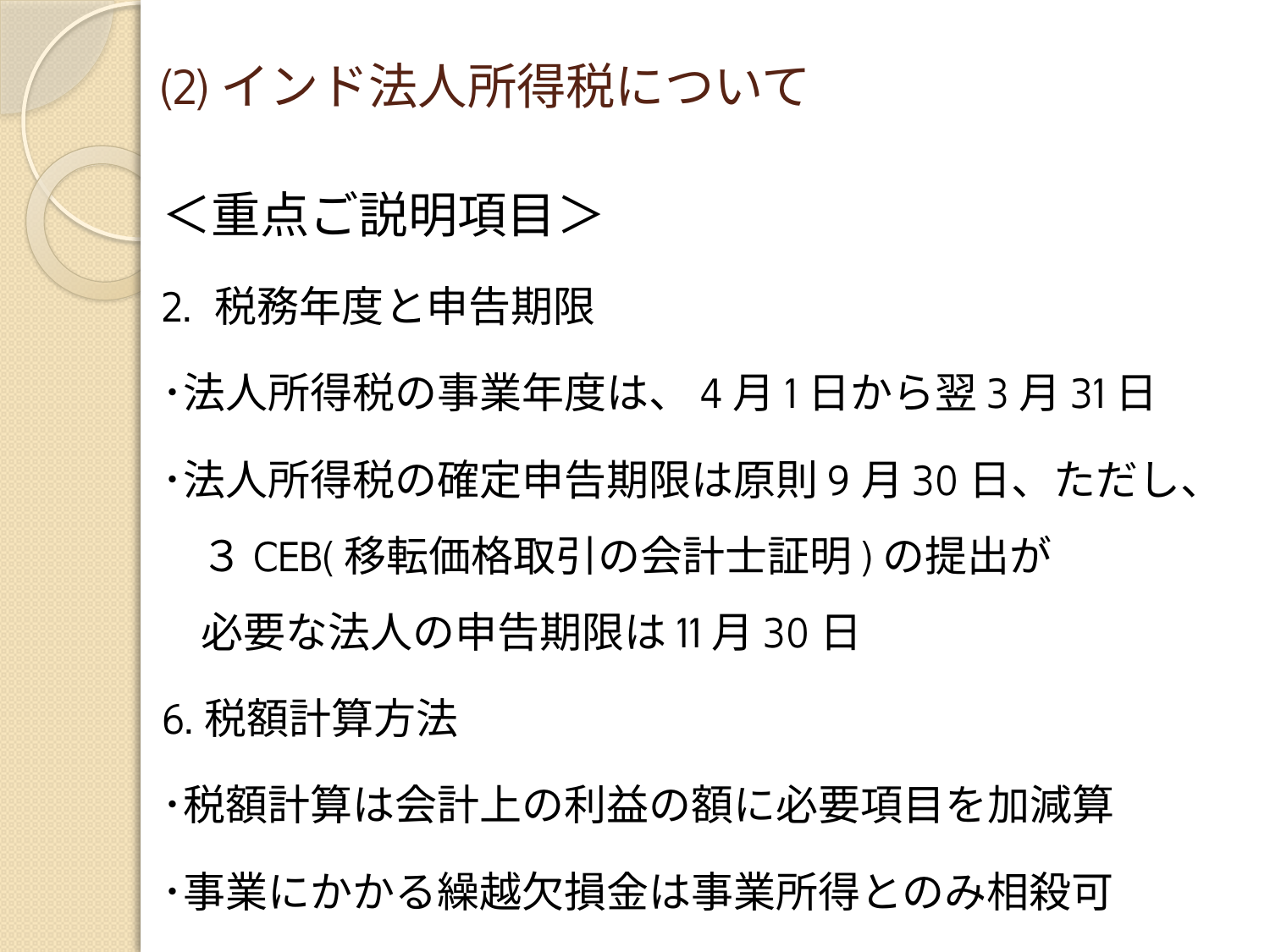

# (2)インド法人所得税について
＜重点ご説明項目＞
2. 税務年度と申告期限
･法人所得税の事業年度は、4月1日から翌3月31日
･法人所得税の確定申告期限は原則9月30日、ただし、３CEB(移転価格取引の会計士証明)の提出が
必要な法人の申告期限は11月30日
6.税額計算方法
･税額計算は会計上の利益の額に必要項目を加減算
･事業にかかる繰越欠損金は事業所得とのみ相殺可